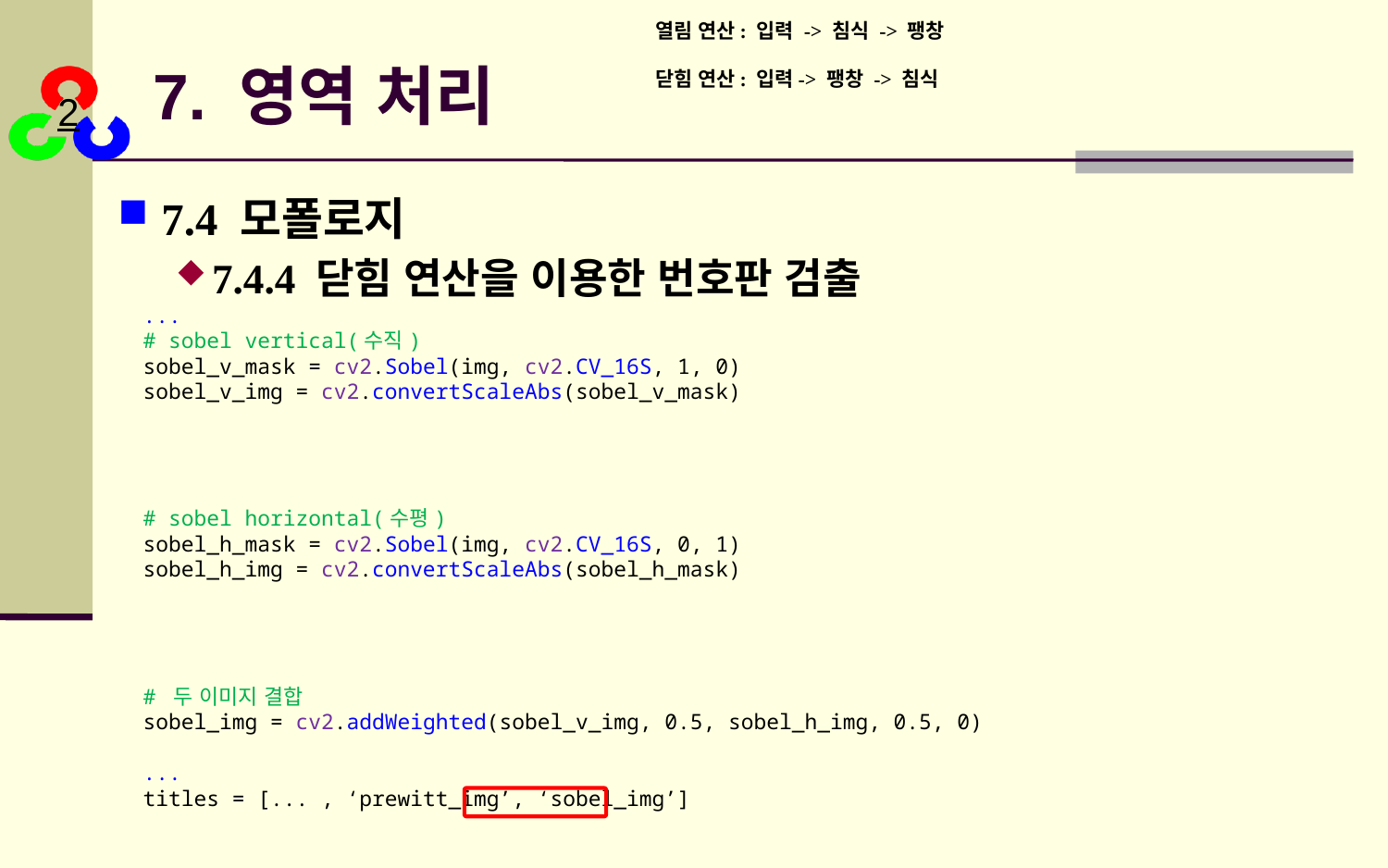

열림 연산: 입력 -> 침식 -> 팽창

닫힘 연산: 입력-> 팽창 -> 침식
# 7. 영역 처리
7.4 모폴로지
7.4.4 닫힘 연산을 이용한 번호판 검출
...
# sobel vertical(수직)
sobel_v_mask = cv2.Sobel(img, cv2.CV_16S, 1, 0)
sobel_v_img = cv2.convertScaleAbs(sobel_v_mask)

# sobel horizontal(수평)
sobel_h_mask = cv2.Sobel(img, cv2.CV_16S, 0, 1)
sobel_h_img = cv2.convertScaleAbs(sobel_h_mask)

# 두 이미지 결합 sobel_img = cv2.addWeighted(sobel_v_img, 0.5, sobel_h_img, 0.5, 0)

...
titles = [... , ‘prewitt_img’, ‘sobel_img’]